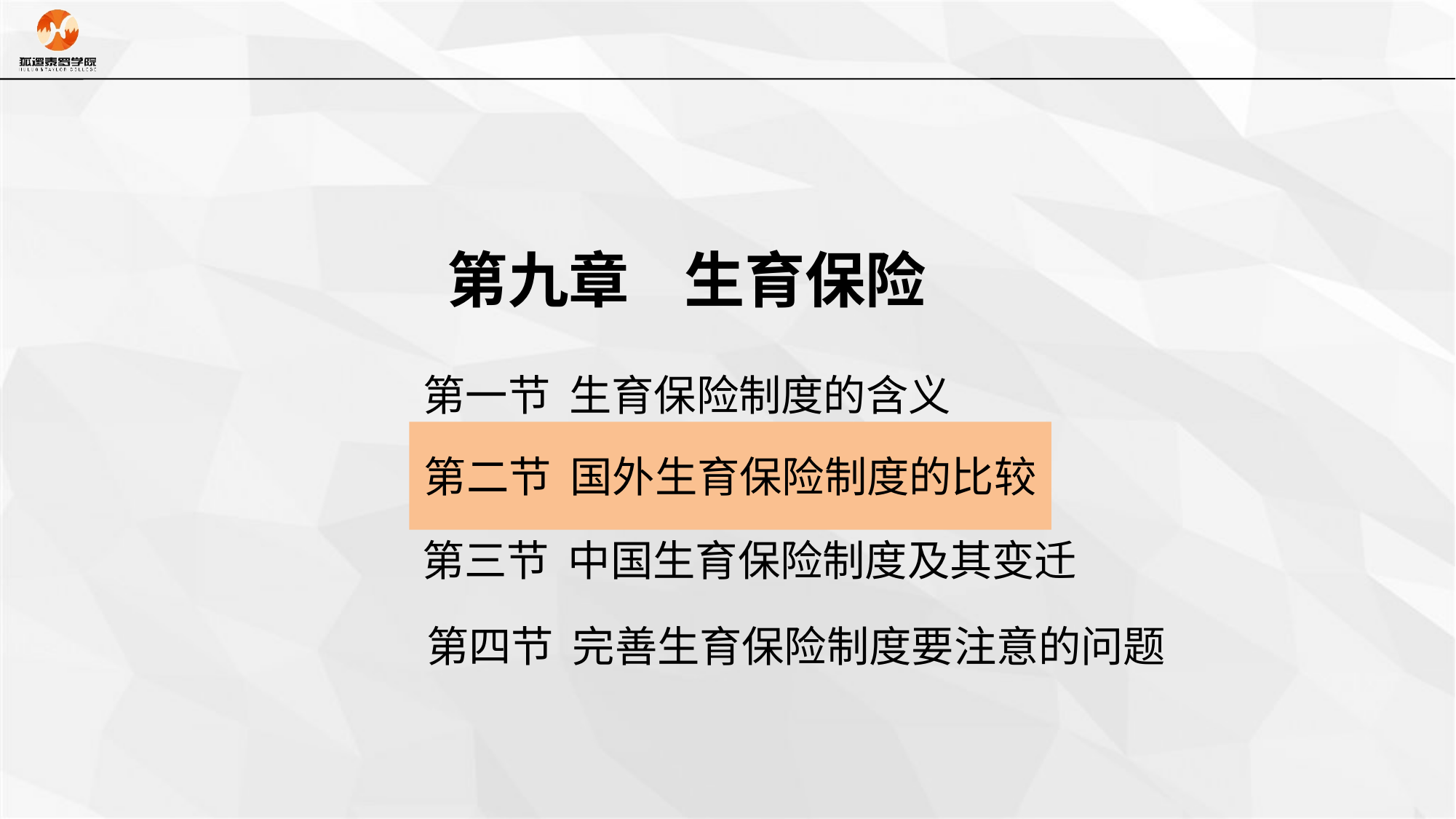

第九章    生育保险
第一节  生育保险制度的含义
第二节  国外生育保险制度的比较
第三节  中国生育保险制度及其变迁
第四节  完善生育保险制度要注意的问题